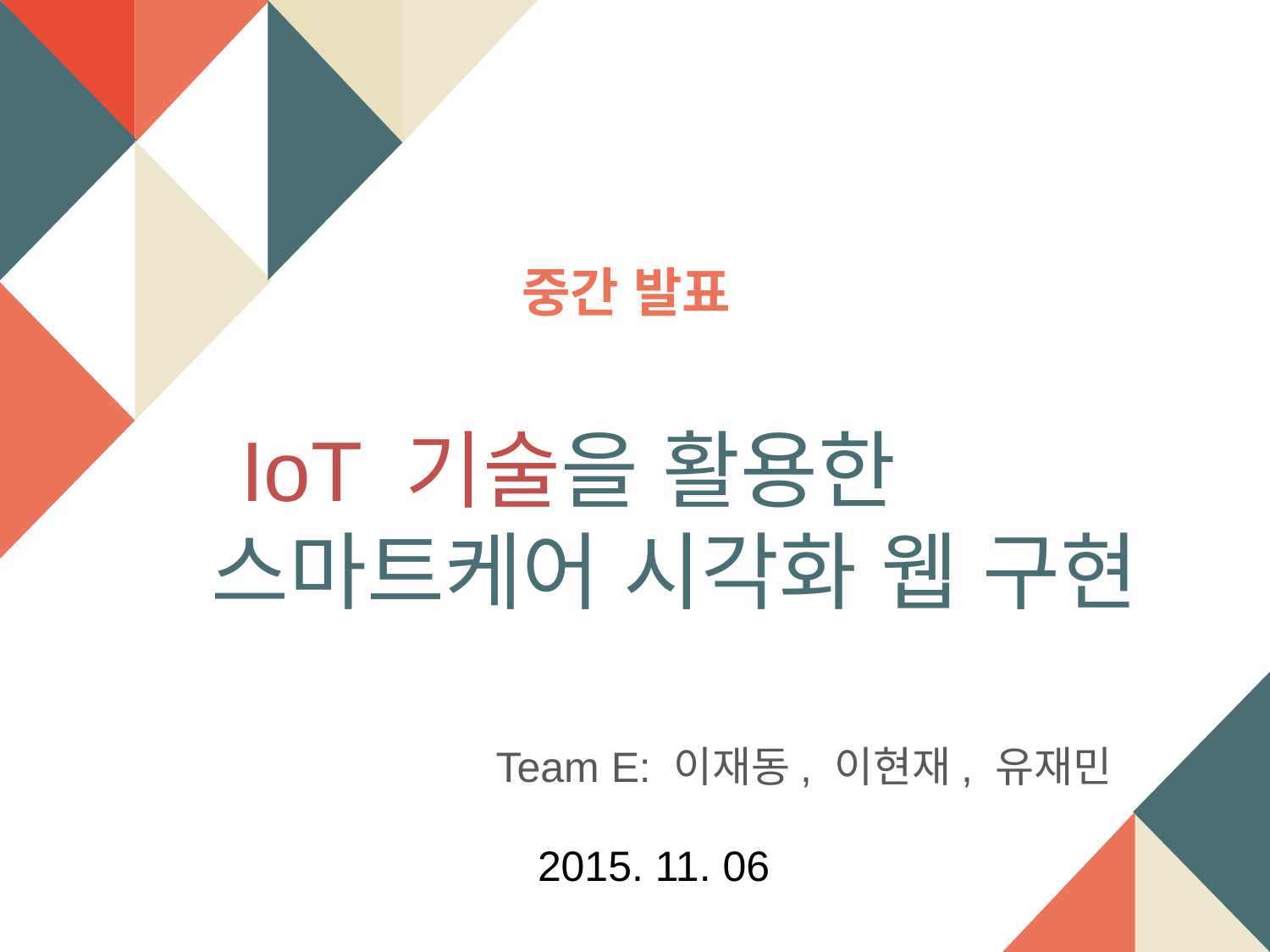

중간 발표
IoT 기술을 활용한          스마트케어 시각화 웹 구현
Team E: 이재동, 이현재, 유재민
2015. 11. 06